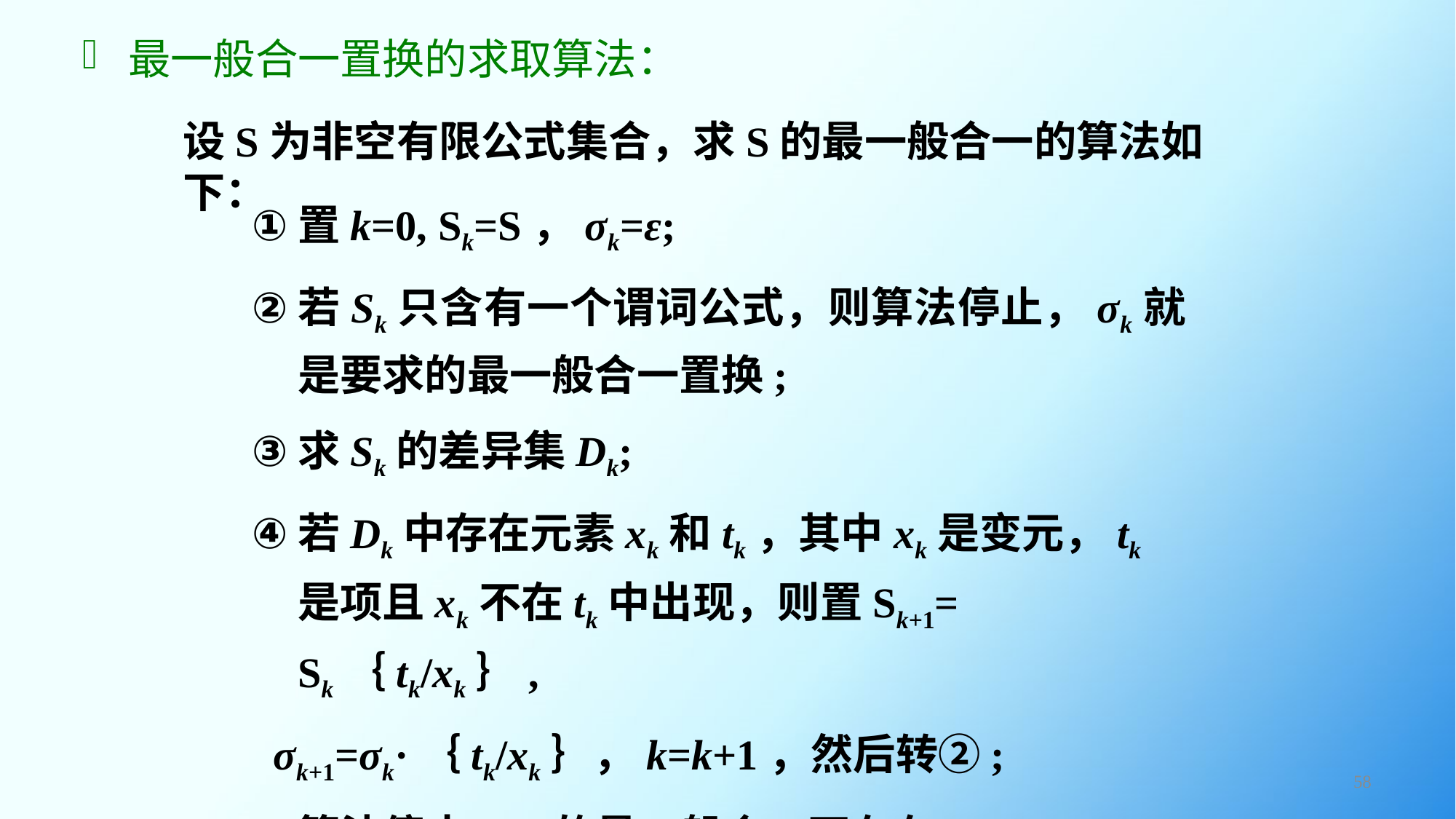

# 最一般合一置换的求取算法：
设S为非空有限公式集合，求S的最一般合一的算法如下：
置k=0, Sk=S，σk=ε;
若Sk只含有一个谓词公式，则算法停止，σk就是要求的最一般合一置换;
求Sk的差异集Dk;
若Dk中存在元素xk和tk，其中xk是变元，tk是项且xk不在tk中出现，则置Sk+1= Sk｛tk/xk｝,
  σk+1=σk·｛tk/xk｝，k=k+1，然后转②;
算法停止，S的最一般合一不存在。
58